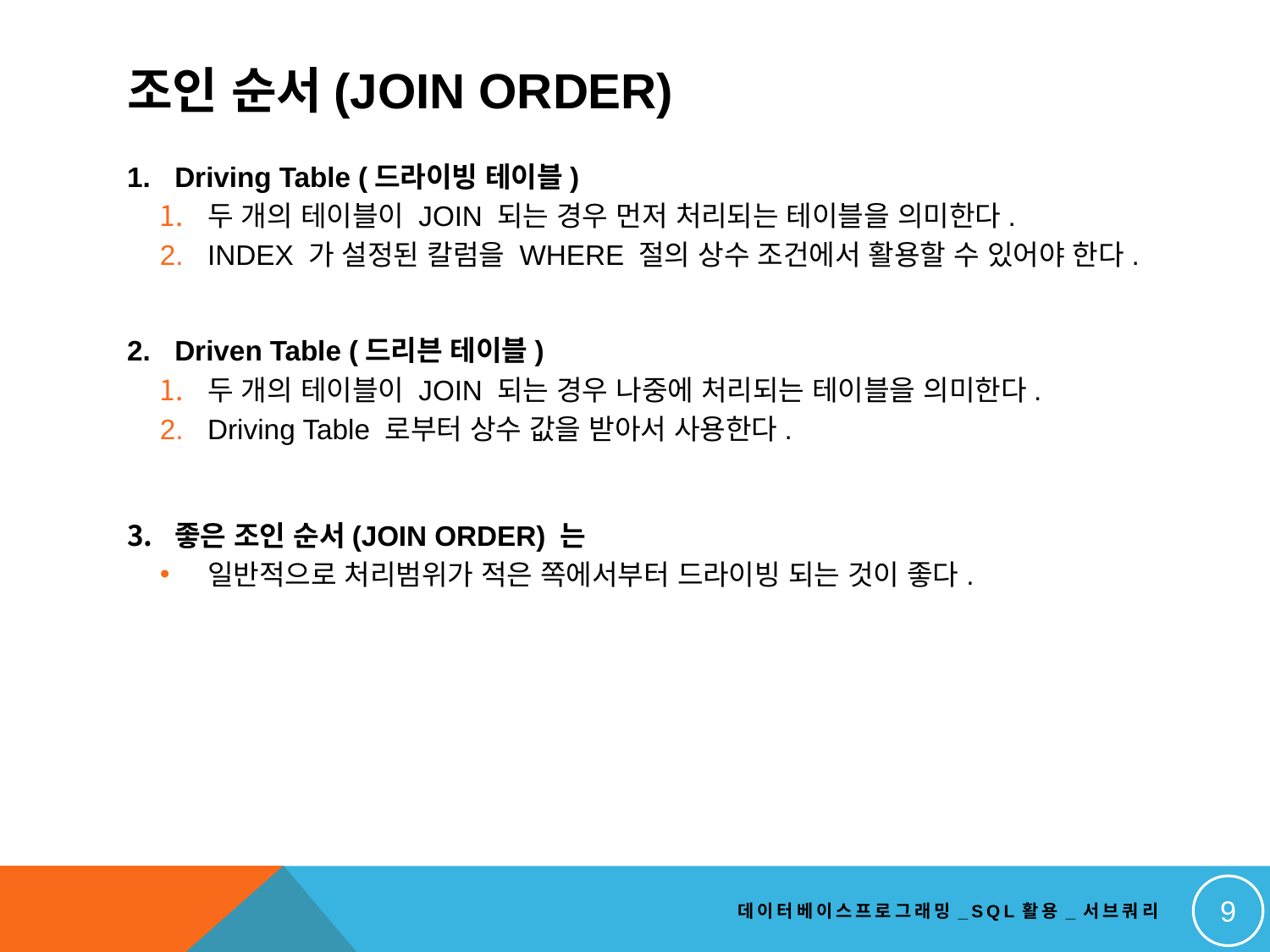

# 조인 순서(Join order)
Driving Table (드라이빙 테이블)
두 개의 테이블이 JOIN 되는 경우 먼저 처리되는 테이블을 의미한다.
INDEX 가 설정된 칼럼을 WHERE 절의 상수 조건에서 활용할 수 있어야 한다.

Driven Table (드리븐 테이블)
두 개의 테이블이 JOIN 되는 경우 나중에 처리되는 테이블을 의미한다.
Driving Table 로부터 상수 값을 받아서 사용한다.

좋은 조인 순서(JOIN ORDER) 는
일반적으로 처리범위가 적은 쪽에서부터 드라이빙 되는 것이 좋다.

9
데이터베이스프로그래밍_SQL활용_서브쿼리